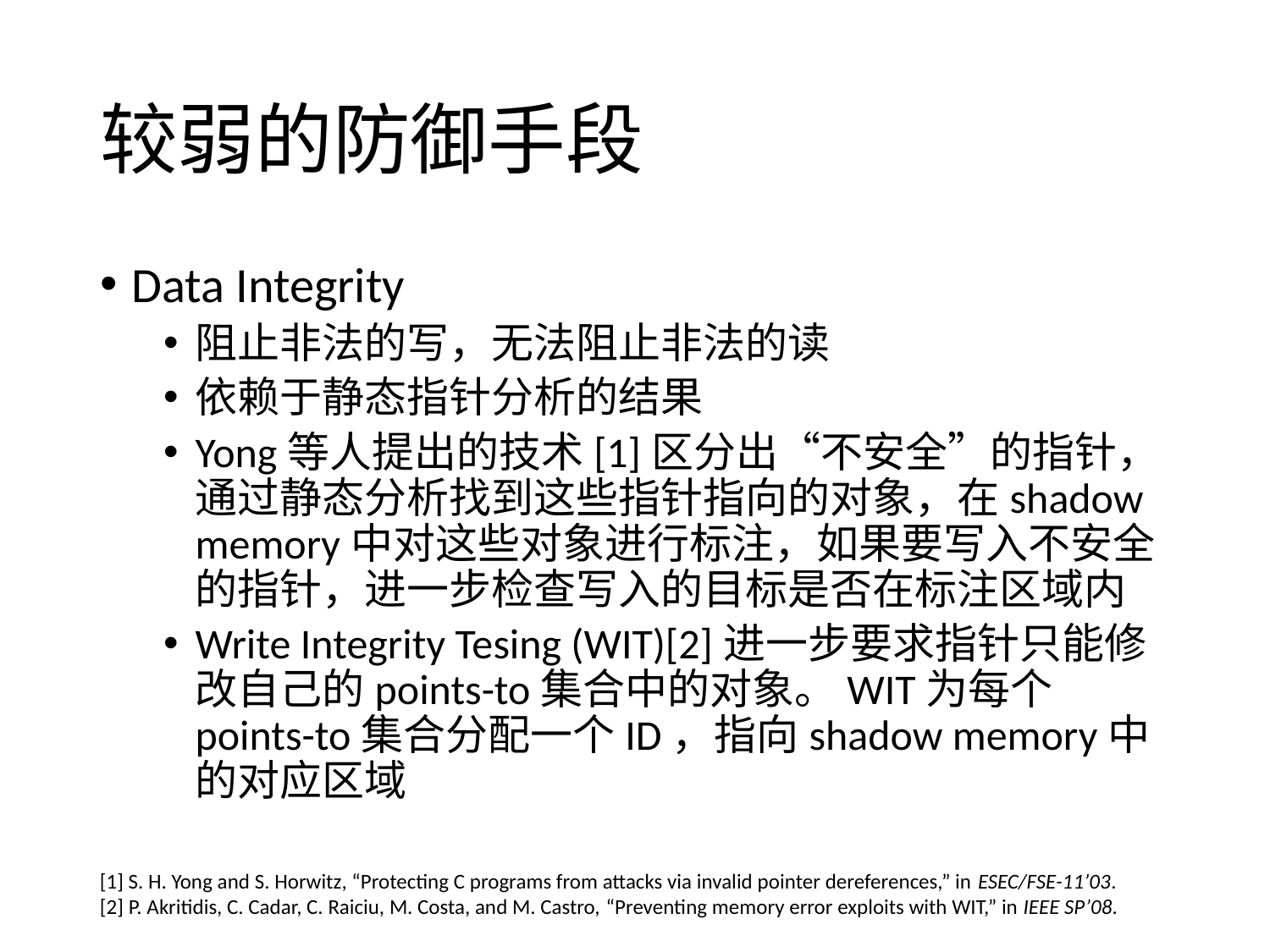

# 较弱的防御手段
Data Integrity
阻止非法的写，无法阻止非法的读
依赖于静态指针分析的结果
Yong等人提出的技术[1]区分出“不安全”的指针，通过静态分析找到这些指针指向的对象，在shadow memory中对这些对象进行标注，如果要写入不安全的指针，进一步检查写入的目标是否在标注区域内
Write Integrity Tesing (WIT)[2]进一步要求指针只能修改自己的points-to集合中的对象。WIT为每个points-to集合分配一个ID，指向shadow memory中的对应区域
[1] S. H. Yong and S. Horwitz, “Protecting C programs from attacks via invalid pointer dereferences,” in ESEC/FSE-11’03.
[2] P. Akritidis, C. Cadar, C. Raiciu, M. Costa, and M. Castro, “Preventing memory error exploits with WIT,” in IEEE SP’08.